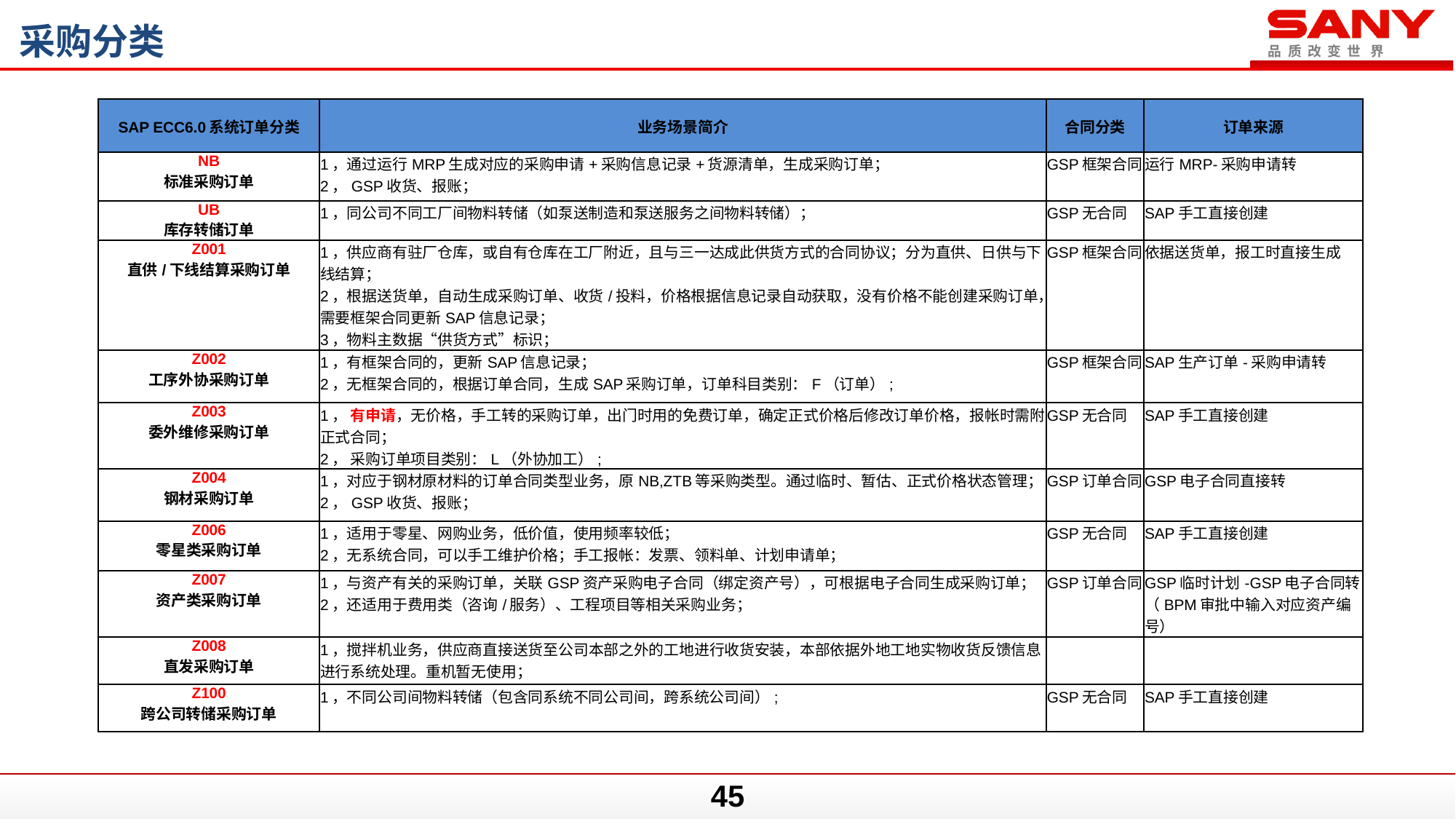

采购分类
| SAP ECC6.0系统订单分类 | 业务场景简介 | 合同分类 | 订单来源 |
| --- | --- | --- | --- |
| NB 标准采购订单 | 1，通过运行MRP生成对应的采购申请+采购信息记录+货源清单，生成采购订单； 2，GSP收货、报账； | GSP框架合同 | 运行MRP-采购申请转 |
| UB 库存转储订单 | 1，同公司不同工厂间物料转储（如泵送制造和泵送服务之间物料转储）； | GSP无合同 | SAP手工直接创建 |
| Z001 直供/下线结算采购订单 | 1，供应商有驻厂仓库，或自有仓库在工厂附近，且与三一达成此供货方式的合同协议；分为直供、日供与下线结算； 2，根据送货单，自动生成采购订单、收货/投料，价格根据信息记录自动获取，没有价格不能创建采购订单，需要框架合同更新SAP信息记录； 3，物料主数据“供货方式”标识； | GSP框架合同 | 依据送货单，报工时直接生成 |
| Z002 工序外协采购订单 | 1，有框架合同的，更新SAP信息记录； 2，无框架合同的，根据订单合同，生成SAP采购订单，订单科目类别：F（订单）; | GSP框架合同 | SAP生产订单-采购申请转 |
| Z003 委外维修采购订单 | 1， 有申请，无价格，手工转的采购订单，出门时用的免费订单，确定正式价格后修改订单价格，报帐时需附正式合同； 2， 采购订单项目类别：L（外协加工）; | GSP无合同 | SAP手工直接创建 |
| Z004 钢材采购订单 | 1，对应于钢材原材料的订单合同类型业务，原NB,ZTB等采购类型。通过临时、暂估、正式价格状态管理； 2，GSP收货、报账； | GSP订单合同 | GSP电子合同直接转 |
| Z006 零星类采购订单 | 1，适用于零星、网购业务，低价值，使用频率较低； 2，无系统合同，可以手工维护价格；手工报帐：发票、领料单、计划申请单； | GSP无合同 | SAP手工直接创建 |
| Z007 资产类采购订单 | 1，与资产有关的采购订单，关联GSP资产采购电子合同（绑定资产号），可根据电子合同生成采购订单； 2，还适用于费用类（咨询/服务）、工程项目等相关采购业务； | GSP订单合同 | GSP临时计划-GSP电子合同转（BPM审批中输入对应资产编号） |
| Z008 直发采购订单 | 1，搅拌机业务，供应商直接送货至公司本部之外的工地进行收货安装，本部依据外地工地实物收货反馈信息进行系统处理。重机暂无使用； |  |  |
| Z100 跨公司转储采购订单 | 1，不同公司间物料转储（包含同系统不同公司间，跨系统公司间）; | GSP无合同 | SAP手工直接创建 |